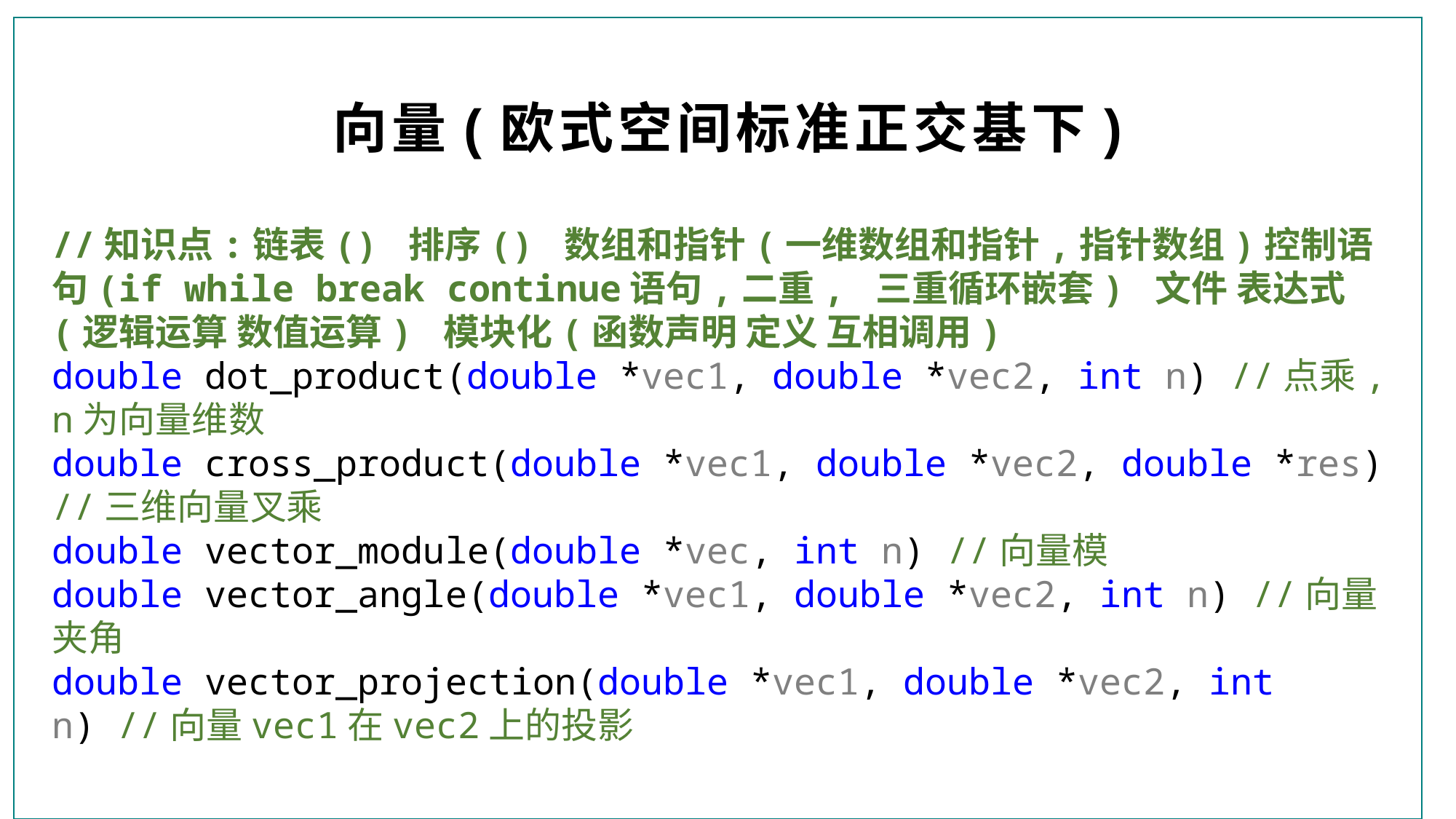

向量(欧式空间标准正交基下)
//知识点:链表() 排序() 数组和指针(一维数组和指针,指针数组)控制语句(if while break continue语句,二重, 三重循环嵌套) 文件 表达式(逻辑运算 数值运算) 模块化(函数声明 定义 互相调用)
double dot_product(double *vec1, double *vec2, int n) //点乘, n为向量维数
double cross_product(double *vec1, double *vec2, double *res) //三维向量叉乘
double vector_module(double *vec, int n) //向量模
double vector_angle(double *vec1, double *vec2, int n) //向量夹角
double vector_projection(double *vec1, double *vec2, int n) //向量vec1在vec2上的投影

01